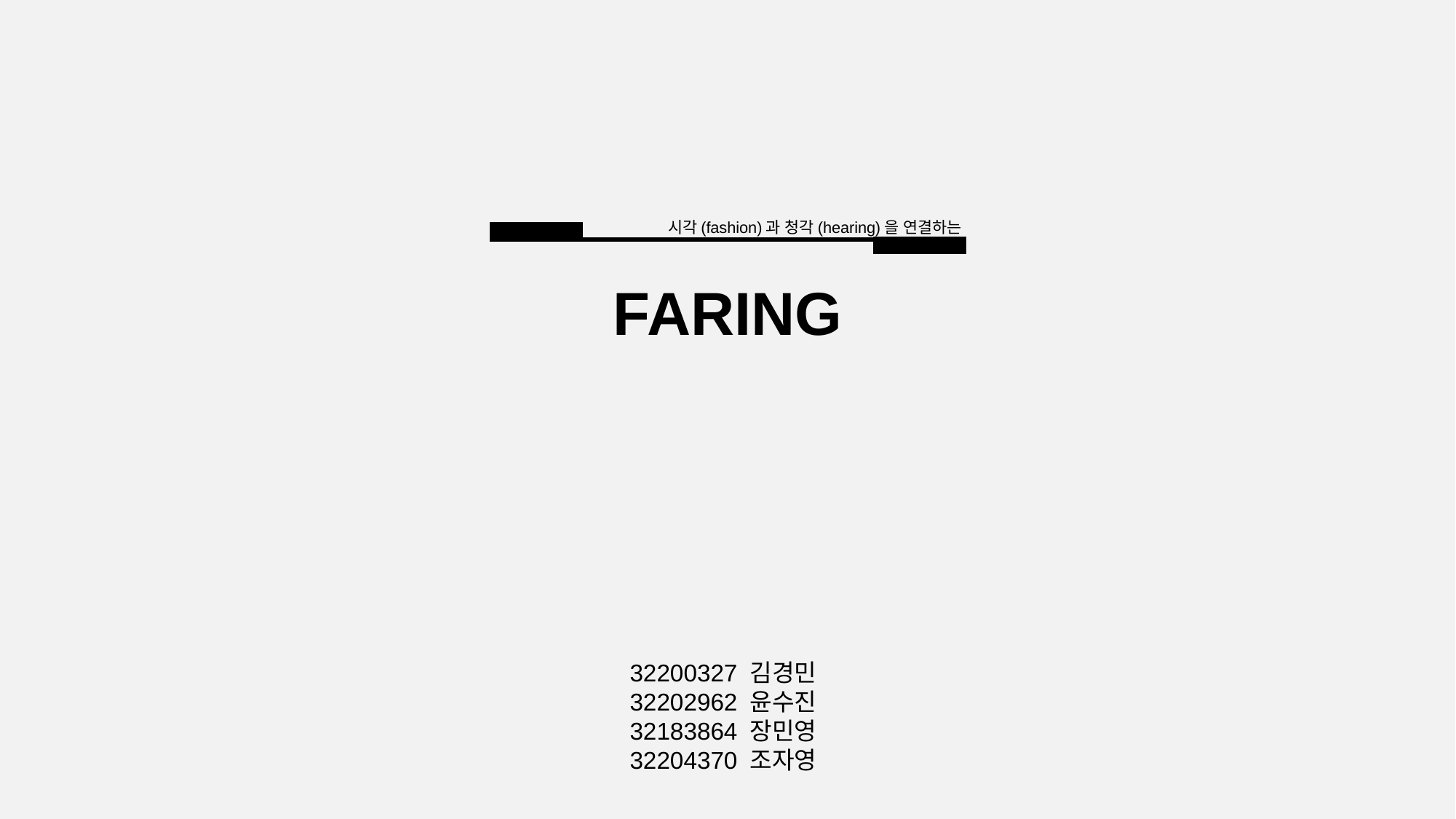

시각(fashion)과 청각(hearing)을 연결하는

FARING
32200327 김경민
32202962 윤수진
32183864 장민영
32204370 조자영